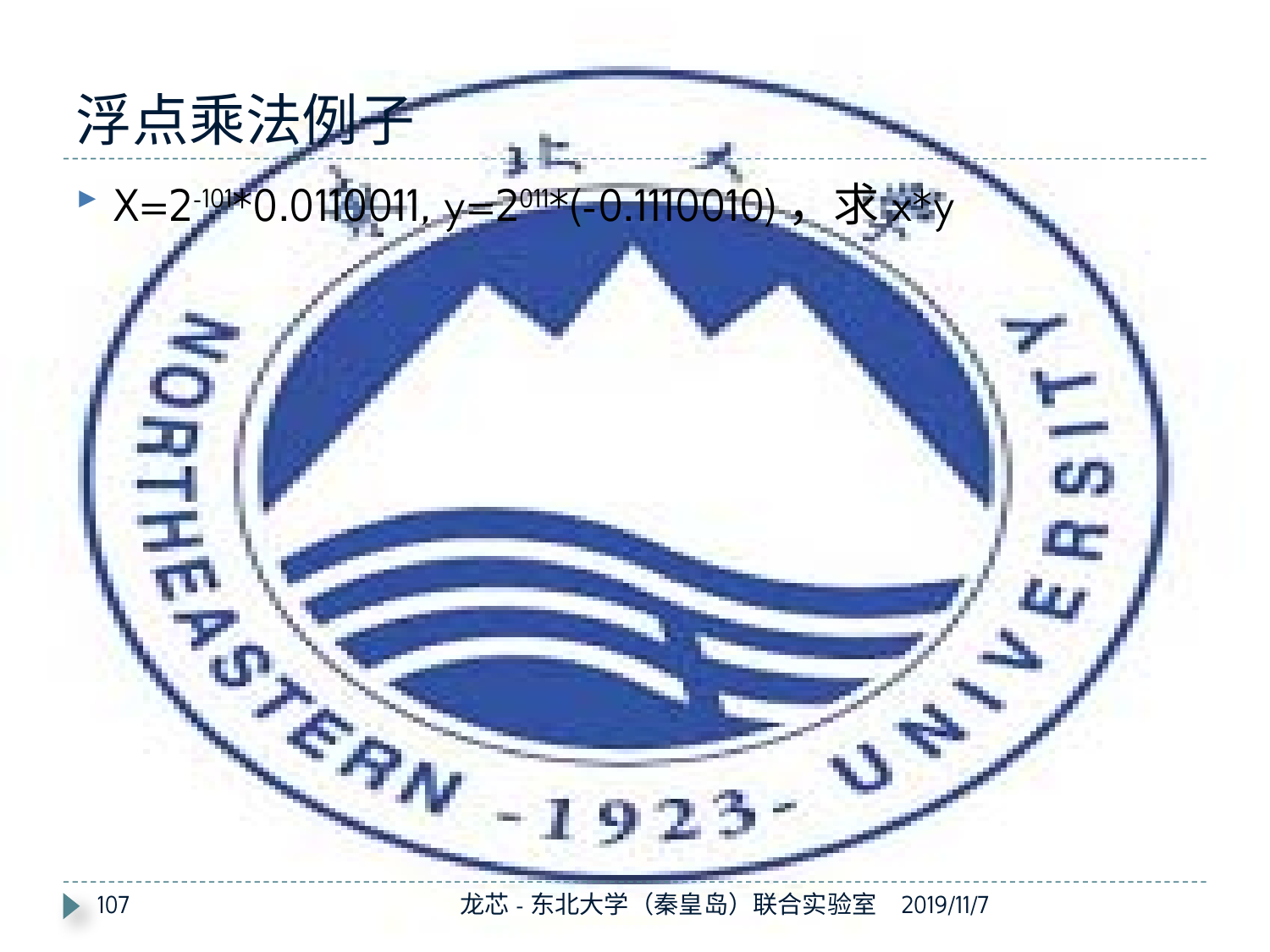

# 浮点乘法例子
X=2-101*0.0110011, y=2011*(-0.1110010)，求x*y
107
龙芯-东北大学（秦皇岛）联合实验室
2019/11/7